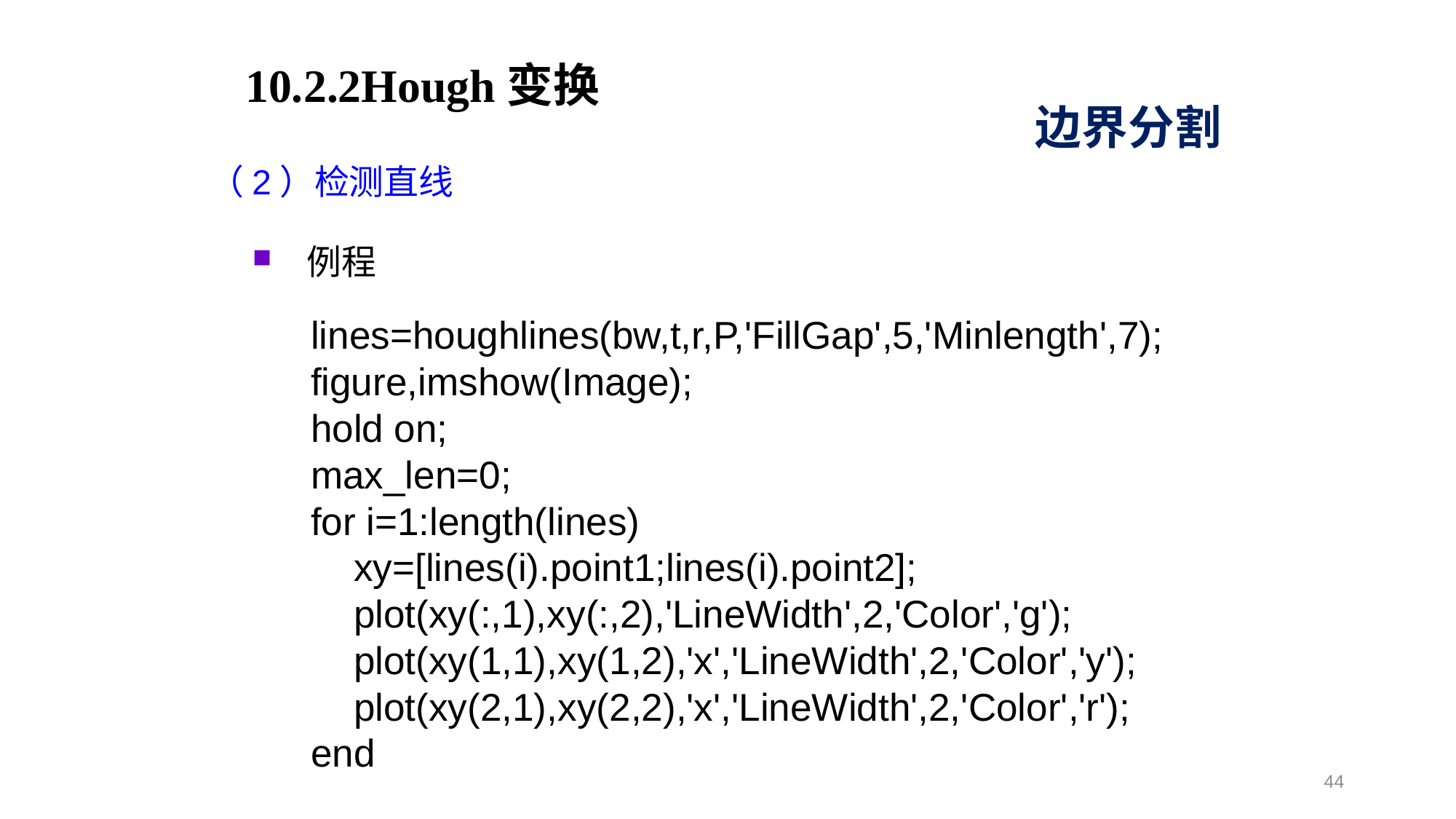

10.2.2Hough变换
边界分割
（2）检测直线
例程
lines=houghlines(bw,t,r,P,'FillGap',5,'Minlength',7);
figure,imshow(Image);
hold on;
max_len=0;
for i=1:length(lines)
    xy=[lines(i).point1;lines(i).point2];
    plot(xy(:,1),xy(:,2),'LineWidth',2,'Color','g');
    plot(xy(1,1),xy(1,2),'x','LineWidth',2,'Color','y');
    plot(xy(2,1),xy(2,2),'x','LineWidth',2,'Color','r');
end
44